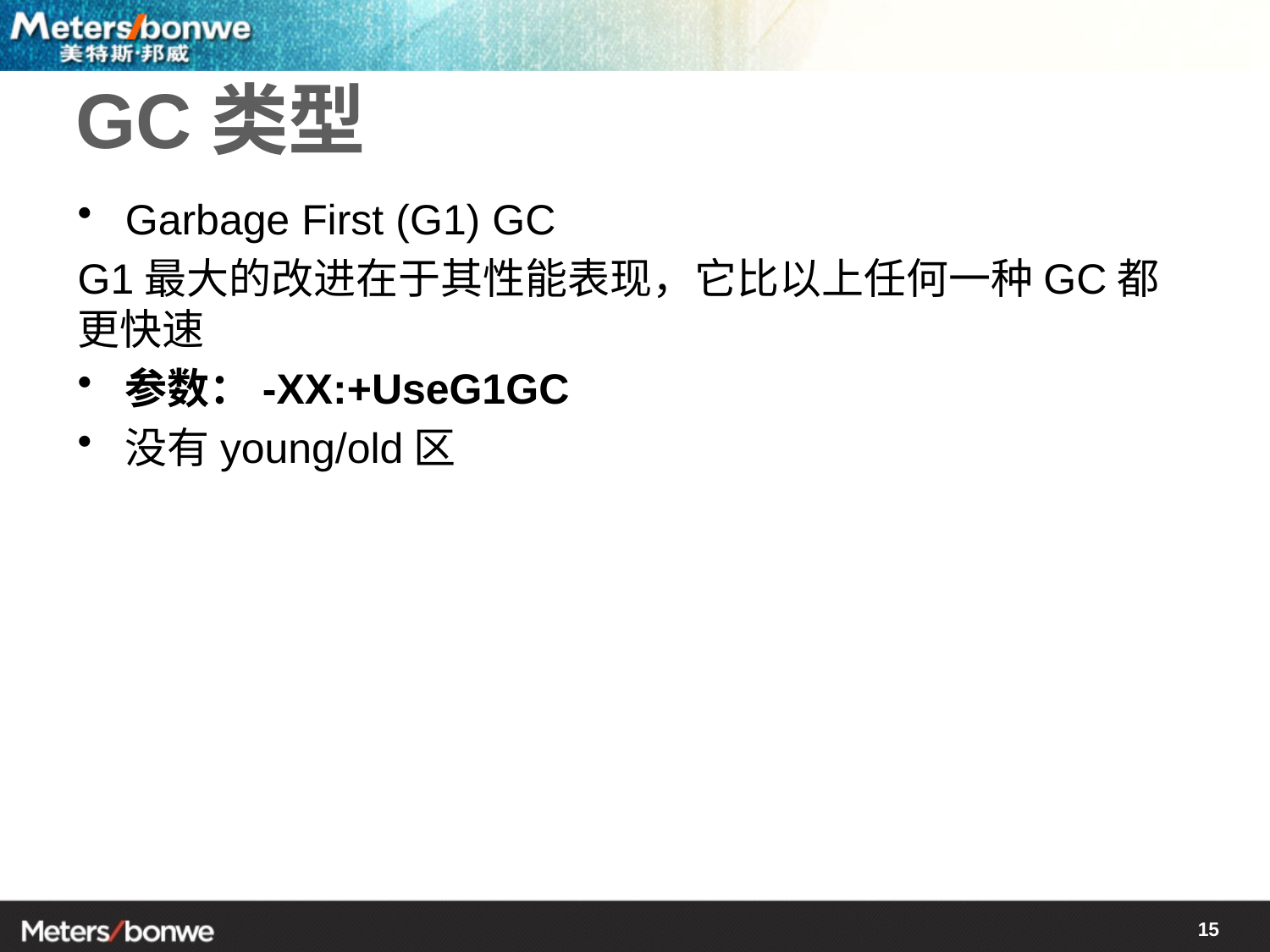

# GC类型
Garbage First (G1) GC
G1最大的改进在于其性能表现，它比以上任何一种GC都更快速
参数：-XX:+UseG1GC
没有young/old区